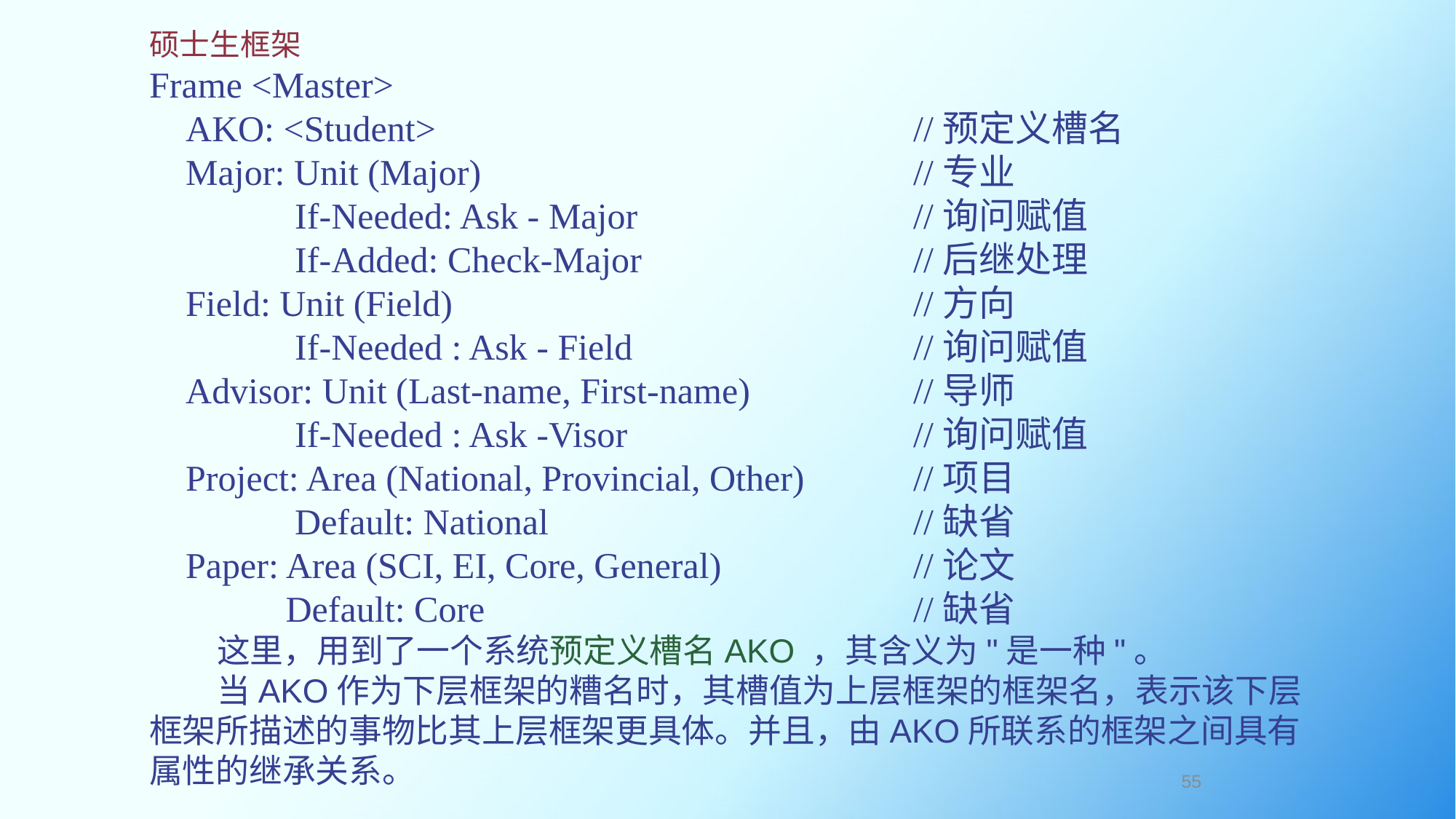

硕士生框架
Frame <Master>
    AKO: <Student> 					//预定义槽名
    Major: Unit (Major) 				//专业
	    If-Needed: Ask - Major 			//询问赋值
	    If-Added: Check-Major 			//后继处理
    Field: Unit (Field)		 			//方向
	    If-Needed : Ask - Field 			//询问赋值
    Advisor: Unit (Last-name, First-name) 		//导师
	    If-Needed : Ask -Visor 			//询问赋值
    Project: Area (National, Provincial, Other) 	//项目
	    Default: National 				//缺省
    Paper: Area (SCI, EI, Core, General) 		//论文
	   Default: Core 				//缺省
        这里，用到了一个系统预定义槽名AKO ，其含义为"是一种"。
        当AKO作为下层框架的糟名时，其槽值为上层框架的框架名，表示该下层框架所描述的事物比其上层框架更具体。并且，由AKO所联系的框架之间具有属性的继承关系。
55